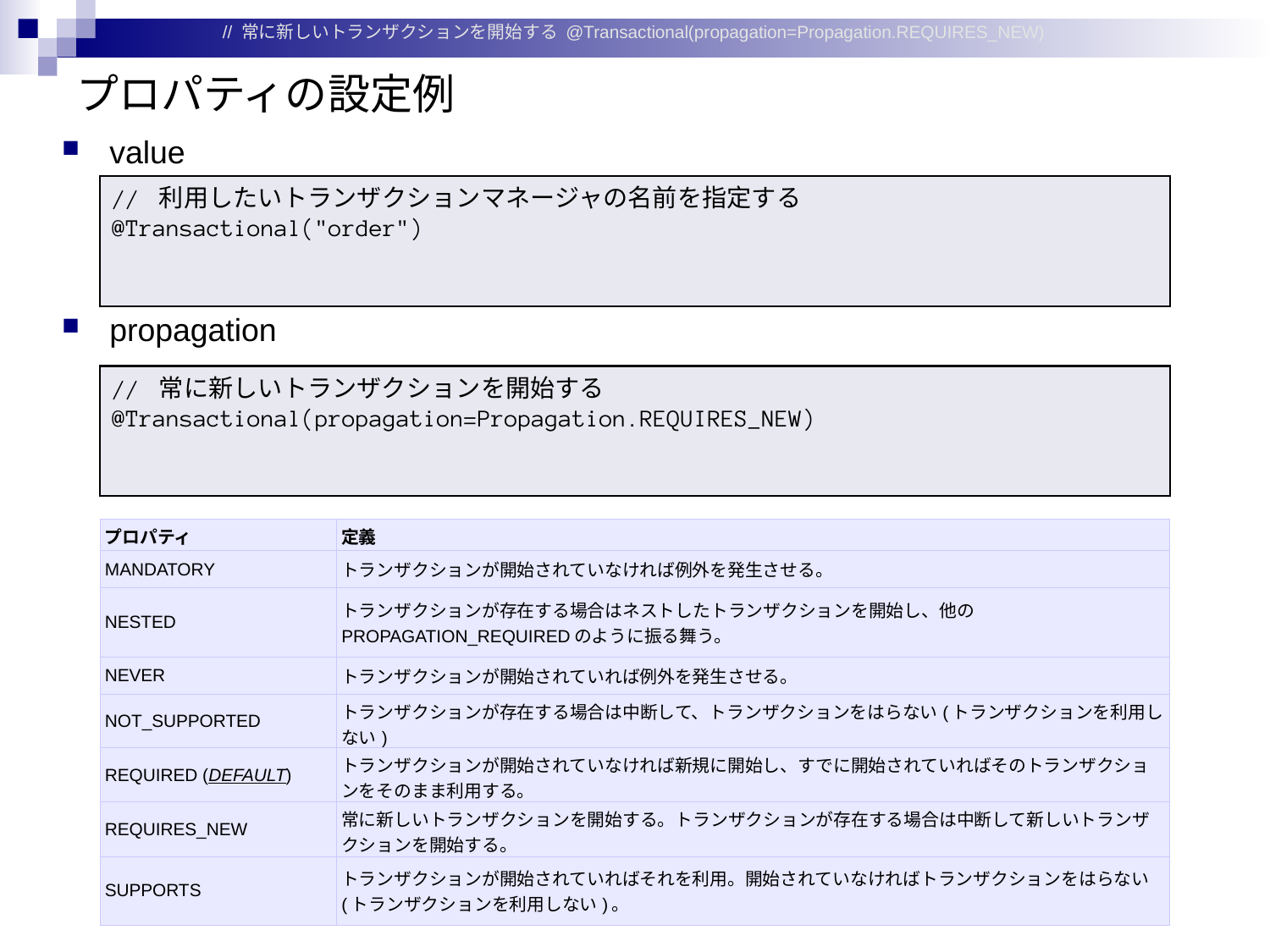

// 常に新しいトランザクションを開始する @Transactional(propagation=Propagation.REQUIRES_NEW)
# プロパティの設定例
value

propagation
// 利用したいトランザクションマネージャの名前を指定する
@Transactional("order")
// 常に新しいトランザクションを開始する
@Transactional(propagation=Propagation.REQUIRES_NEW)
| プロパティ | 定義 |
| --- | --- |
| MANDATORY | トランザクションが開始されていなければ例外を発生させる。 |
| NESTED | トランザクションが存在する場合はネストしたトランザクションを開始し、他のPROPAGATION\_REQUIREDのように振る舞う。 |
| NEVER | トランザクションが開始されていれば例外を発生させる。 |
| NOT\_SUPPORTED | トランザクションが存在する場合は中断して、トランザクションをはらない(トランザクションを利用しない) |
| REQUIRED (DEFAULT) | トランザクションが開始されていなければ新規に開始し、すでに開始されていればそのトランザクションをそのまま利用する。 |
| REQUIRES\_NEW | 常に新しいトランザクションを開始する。トランザクションが存在する場合は中断して新しいトランザクションを開始する。 |
| SUPPORTS | トランザクションが開始されていればそれを利用。開始されていなければトランザクションをはらない(トランザクションを利用しない)。 |